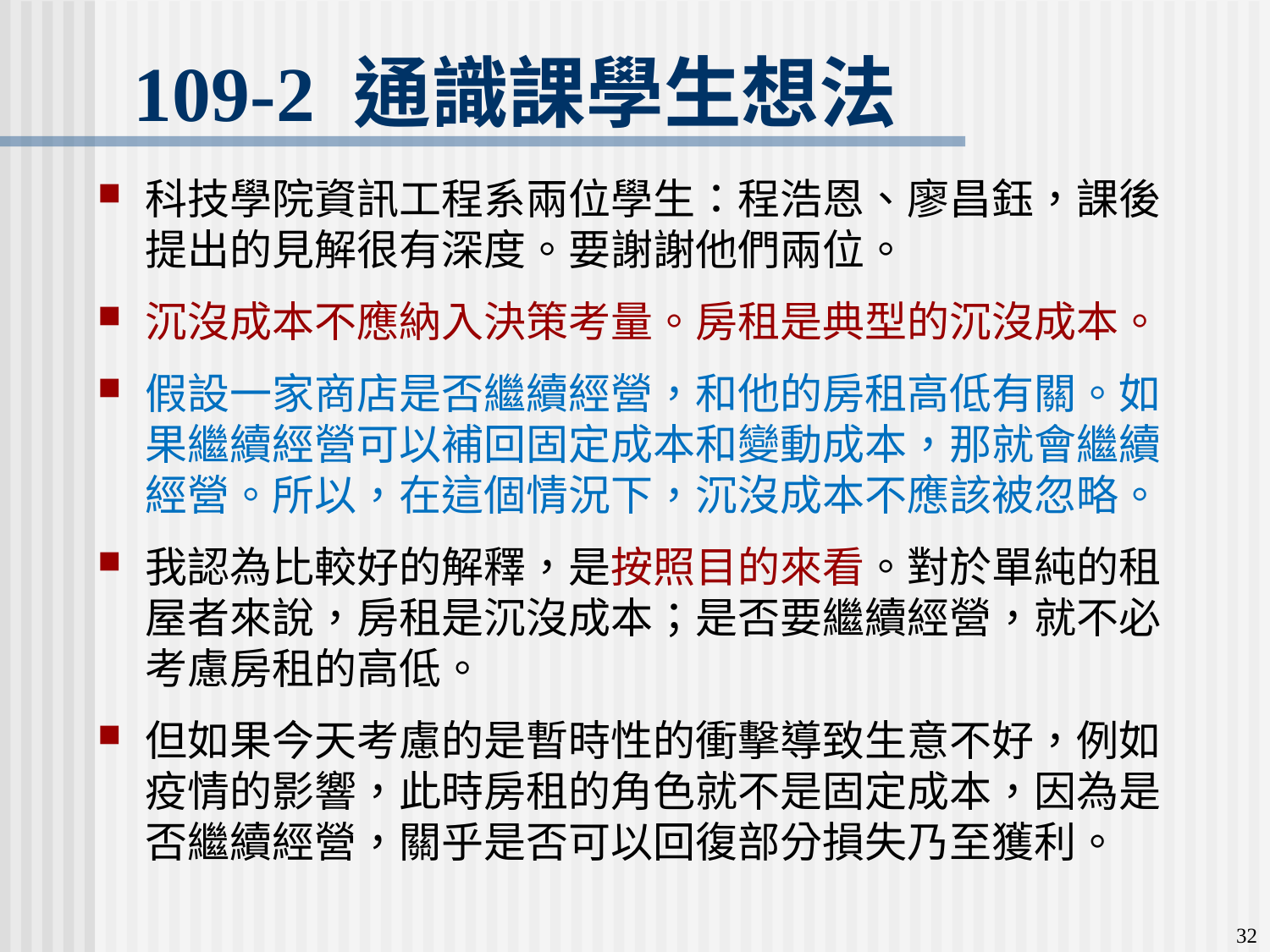

109-2 通識課學生想法
科技學院資訊工程系兩位學生：程浩恩、廖昌鈺，課後提出的見解很有深度。要謝謝他們兩位。
沉沒成本不應納入決策考量。房租是典型的沉沒成本。
假設一家商店是否繼續經營，和他的房租高低有關。如果繼續經營可以補回固定成本和變動成本，那就會繼續經營。所以，在這個情況下，沉沒成本不應該被忽略。
我認為比較好的解釋，是按照目的來看。對於單純的租屋者來說，房租是沉沒成本；是否要繼續經營，就不必考慮房租的高低。
但如果今天考慮的是暫時性的衝擊導致生意不好，例如疫情的影響，此時房租的角色就不是固定成本，因為是否繼續經營，關乎是否可以回復部分損失乃至獲利。

32